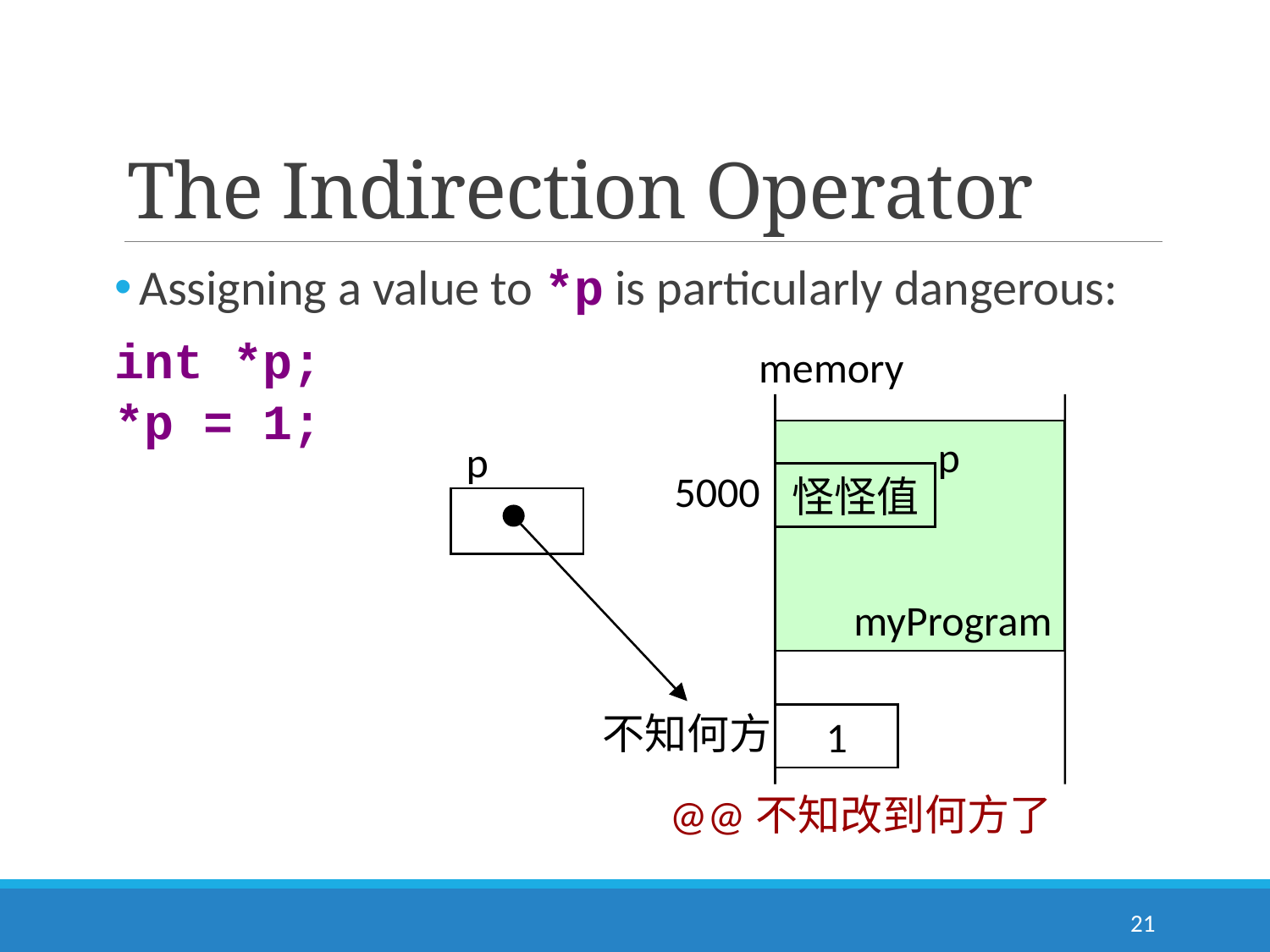

# The Indirection Operator
Assigning a value to *p is particularly dangerous:
int *p;
*p = 1;

memory

myProgram
p
p
5000
怪怪值

不知何方
1
@@不知改到何方了
21